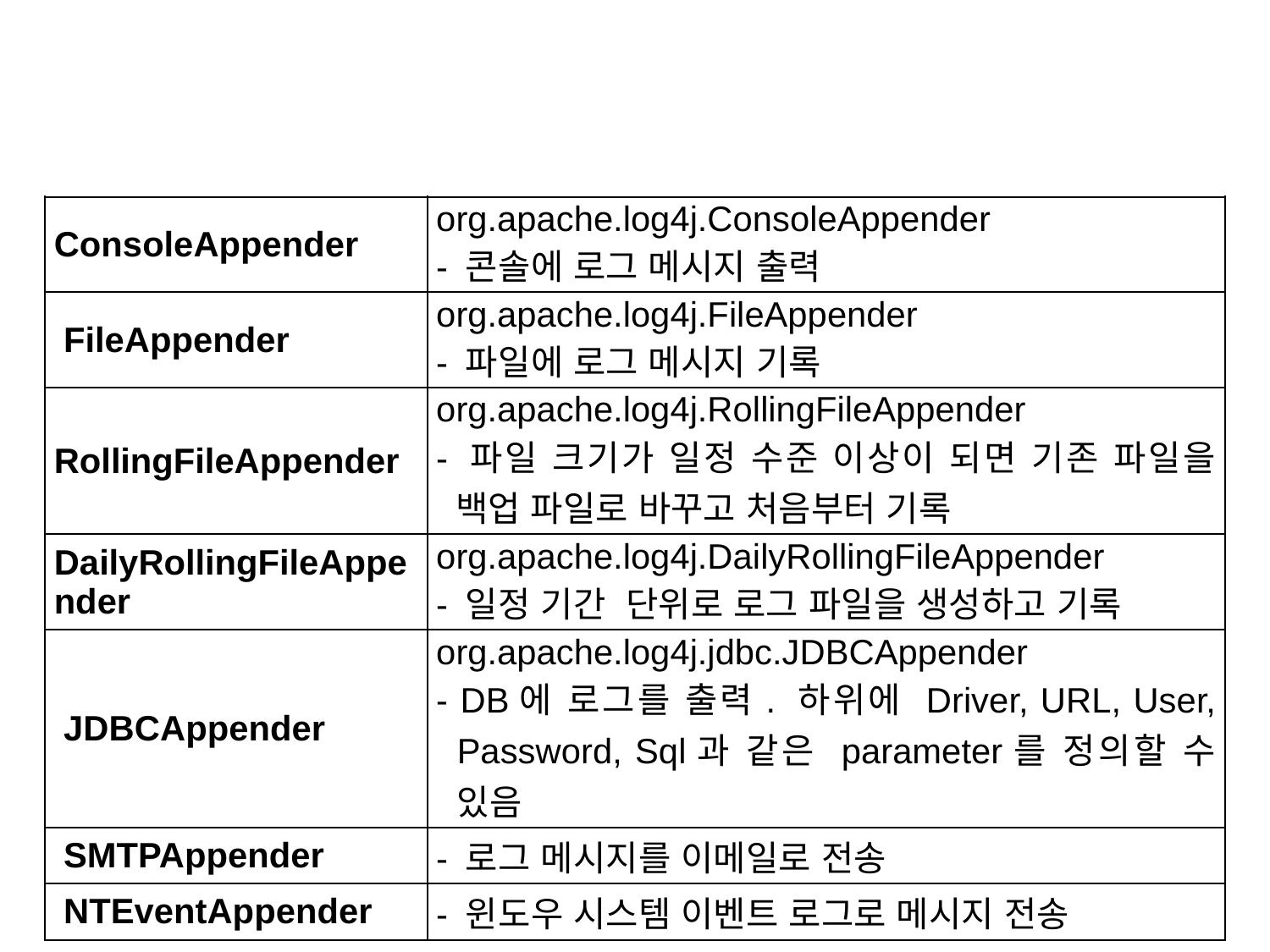

| ConsoleAppender | org.apache.log4j.ConsoleAppender - 콘솔에 로그 메시지 출력 |
| --- | --- |
| FileAppender | org.apache.log4j.FileAppender - 파일에 로그 메시지 기록 |
| RollingFileAppender | org.apache.log4j.RollingFileAppender - 파일 크기가 일정 수준 이상이 되면 기존 파일을 백업 파일로 바꾸고 처음부터 기록 |
| DailyRollingFileAppender | org.apache.log4j.DailyRollingFileAppender - 일정 기간  단위로 로그 파일을 생성하고 기록 |
| JDBCAppender | org.apache.log4j.jdbc.JDBCAppender - DB에 로그를 출력. 하위에 Driver, URL, User, Password, Sql과 같은 parameter를 정의할 수 있음 |
| SMTPAppender | - 로그 메시지를 이메일로 전송 |
| NTEventAppender | - 윈도우 시스템 이벤트 로그로 메시지 전송 |